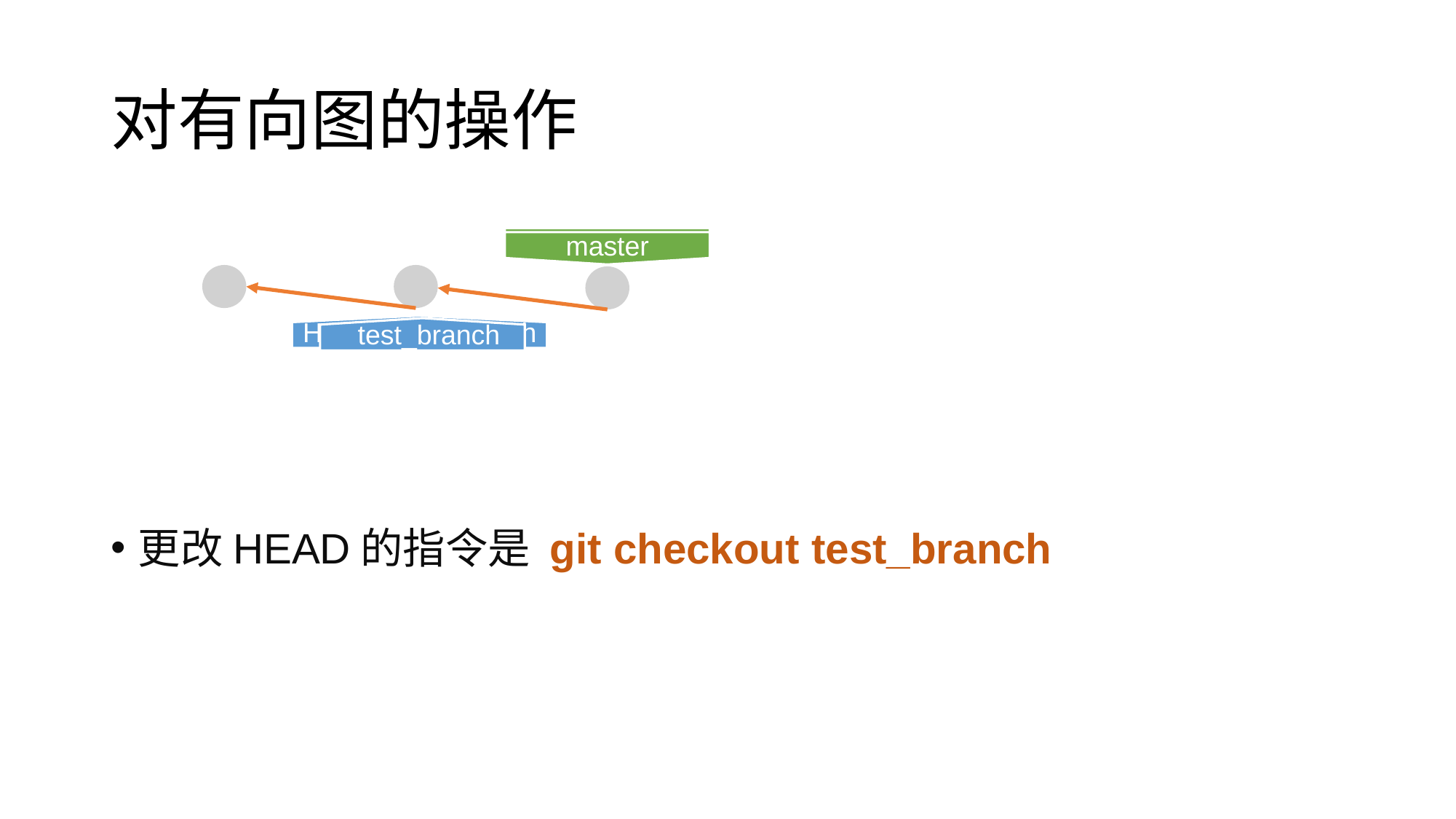

# 对有向图的操作
HEAD=master
master

HEAD=test_branch

test_branch

更改HEAD的指令是 git checkout test_branch